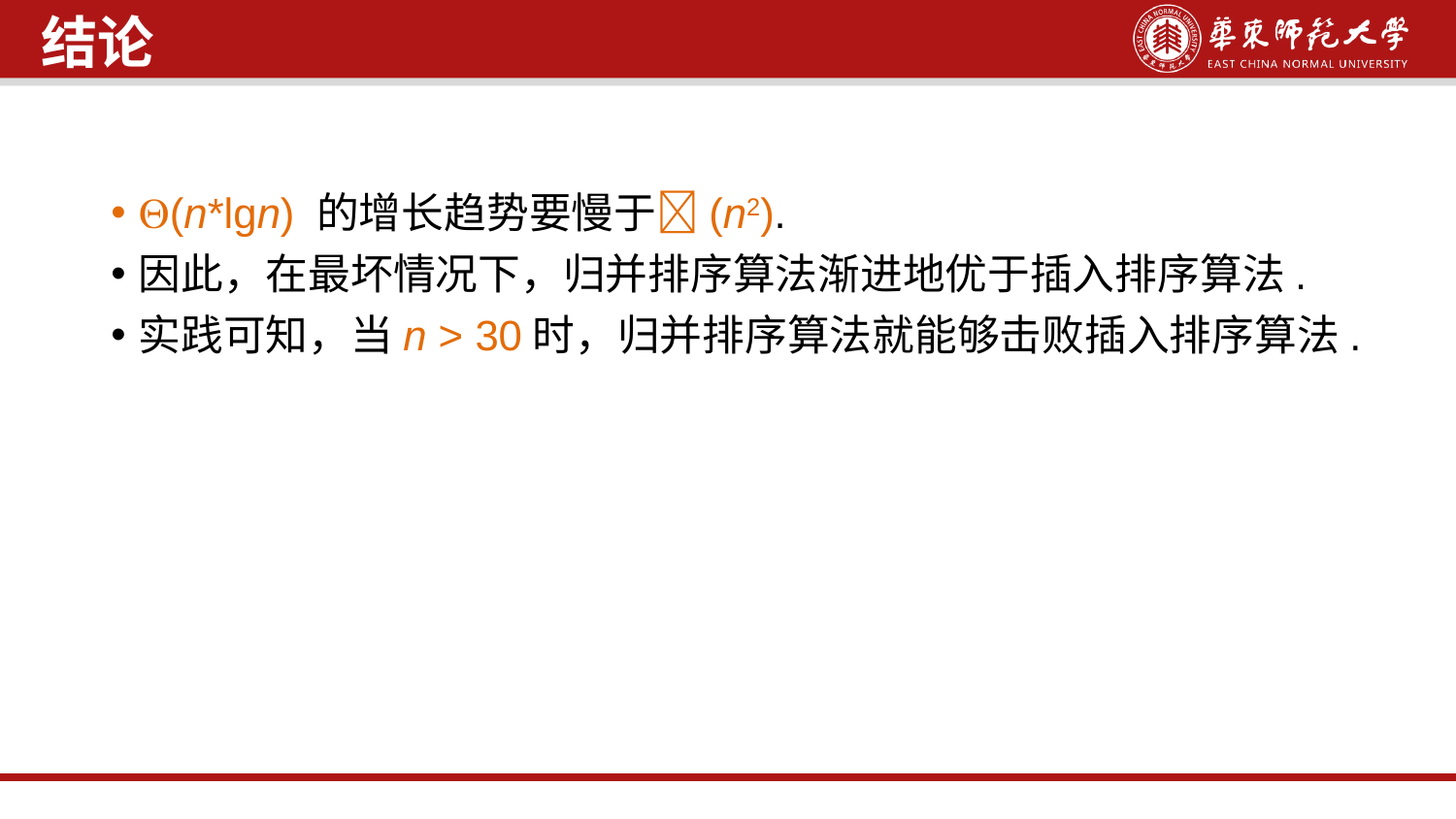

结论
Θ(n*lgn) 的增长趋势要慢于Θ(n2).
因此，在最坏情况下，归并排序算法渐进地优于插入排序算法.
实践可知，当n > 30时，归并排序算法就能够击败插入排序算法.